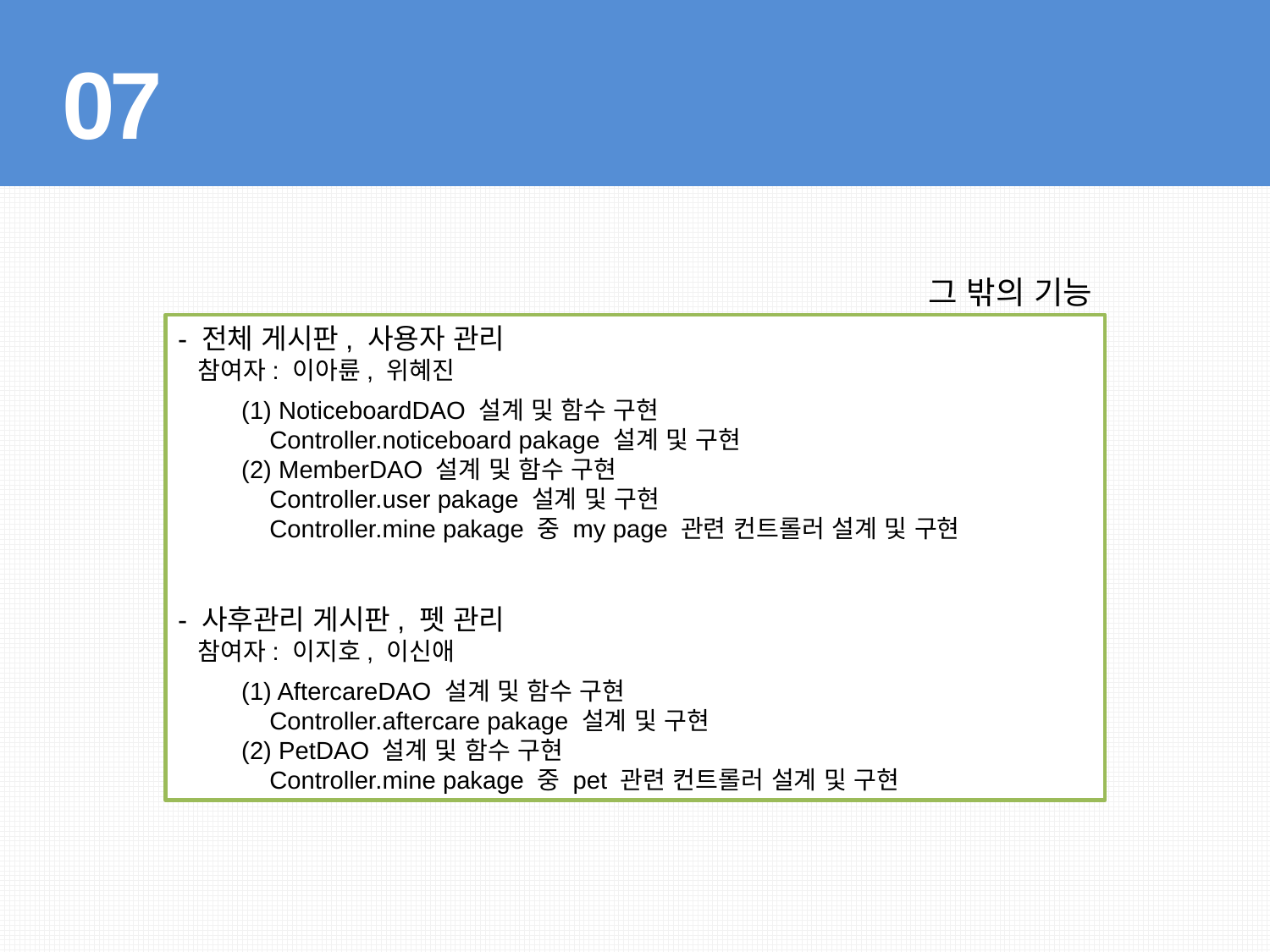

07
07
계획
역할 분담 – (2)개별 참여
그 밖의 기능
- 전체 게시판, 사용자 관리
  참여자: 이아륜, 위혜진

(1) NoticeboardDAO 설계 및 함수 구현
    Controller.noticeboard pakage 설계 및 구현
(2) MemberDAO 설계 및 함수 구현
    Controller.user pakage 설계 및 구현
    Controller.mine pakage 중 my page 관련 컨트롤러 설계 및 구현

- 사후관리 게시판, 펫 관리
  참여자: 이지호, 이신애

(1) AftercareDAO 설계 및 함수 구현
    Controller.aftercare pakage 설계 및 구현
(2) PetDAO 설계 및 함수 구현
    Controller.mine pakage 중 pet 관련 컨트롤러 설계 및 구현